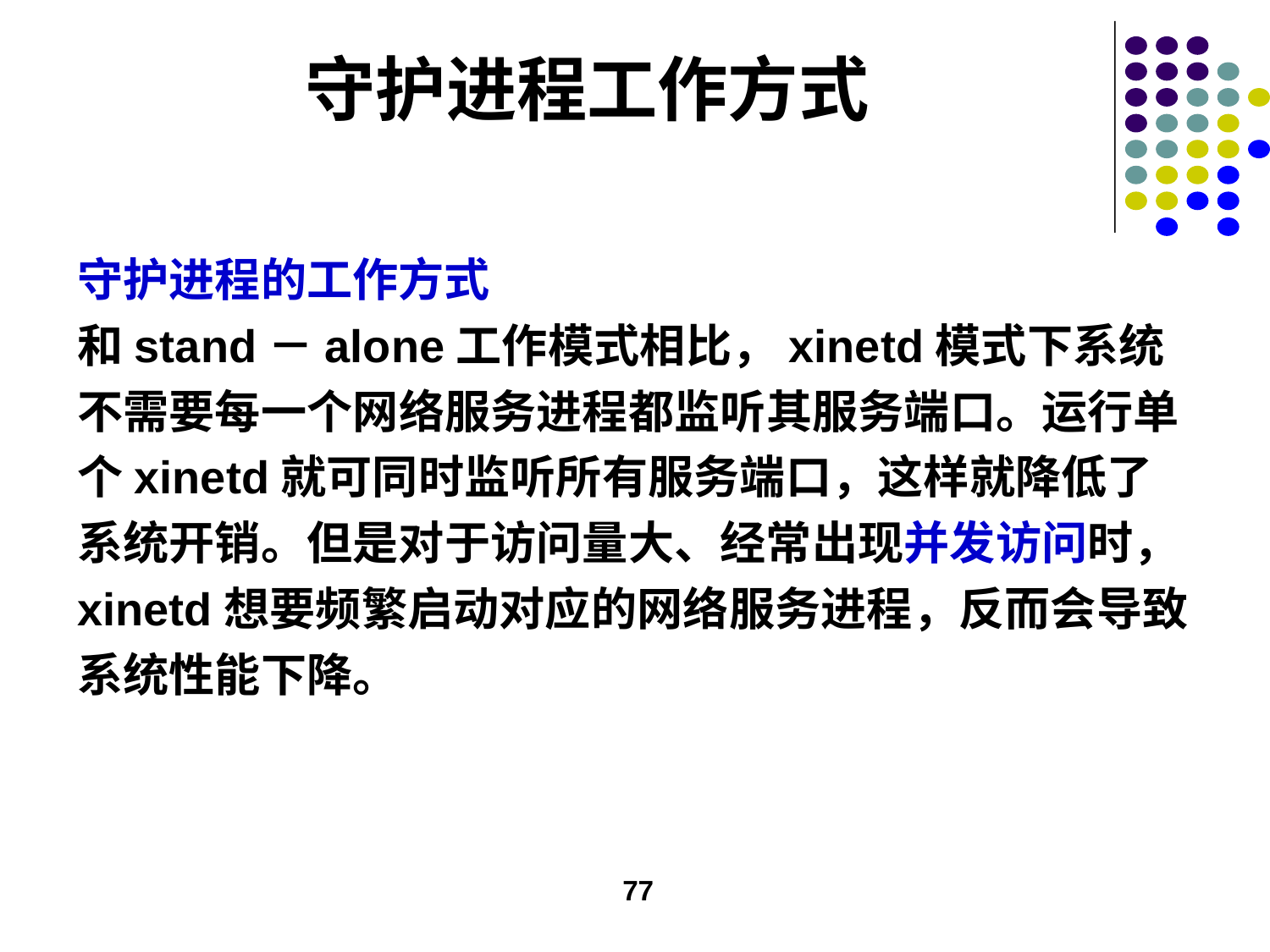

# 守护进程工作方式
守护进程的工作方式
和stand－alone工作模式相比，xinetd模式下系统不需要每一个网络服务进程都监听其服务端口。运行单个xinetd就可同时监听所有服务端口，这样就降低了系统开销。但是对于访问量大、经常出现并发访问时，xinetd想要频繁启动对应的网络服务进程，反而会导致系统性能下降。
77